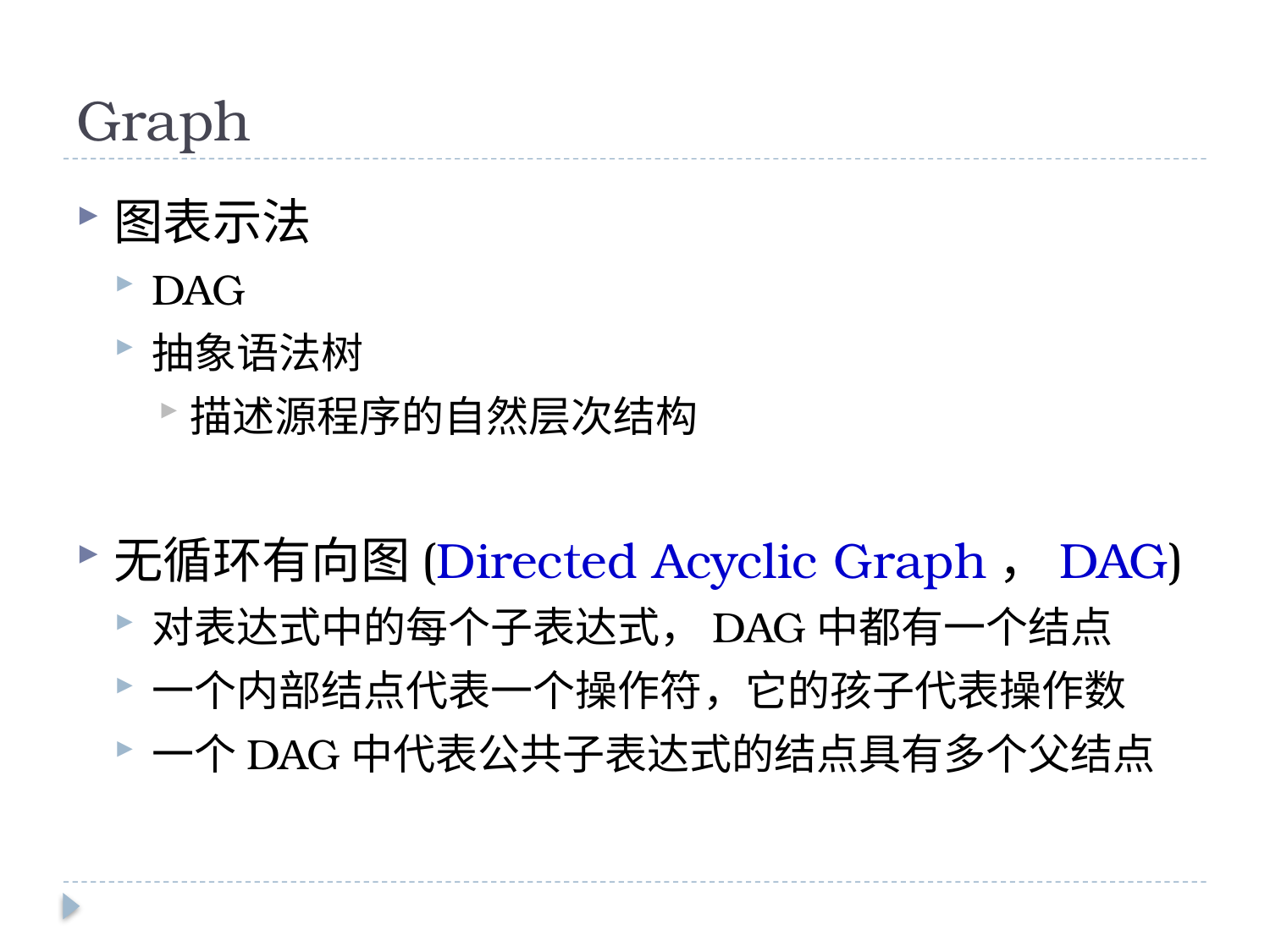

# Graph
图表示法
DAG
抽象语法树
描述源程序的自然层次结构

无循环有向图(Directed Acyclic Graph，DAG)
对表达式中的每个子表达式，DAG中都有一个结点
一个内部结点代表一个操作符，它的孩子代表操作数
一个DAG中代表公共子表达式的结点具有多个父结点

14